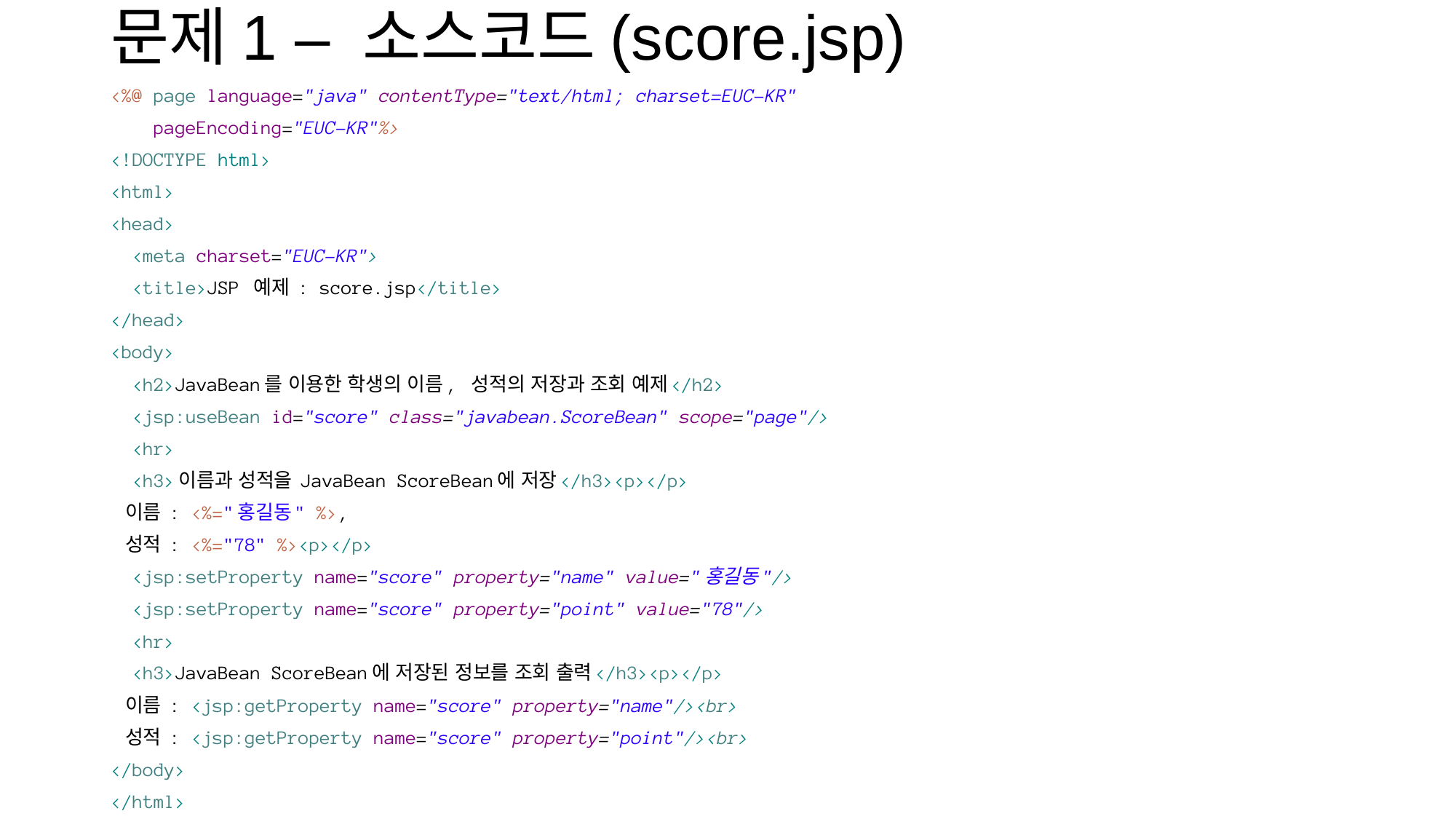

# 문제1 – 소스코드(score.jsp)
<%@ page language="java" contentType="text/html; charset=EUC-KR"
    pageEncoding="EUC-KR"%>
<!DOCTYPE html>
<html>
<head>
  <meta charset="EUC-KR">
  <title>JSP 예제 : score.jsp</title>
</head>
<body>
  <h2>JavaBean를 이용한 학생의 이름, 성적의 저장과 조회 예제</h2>
  <jsp:useBean id="score" class="javabean.ScoreBean" scope="page"/>
  <hr>
  <h3>이름과 성적을 JavaBean ScoreBean에 저장</h3><p></p>
  이름 : <%="홍길동" %>,
  성적 : <%="78" %><p></p>
  <jsp:setProperty name="score" property="name" value="홍길동"/>
  <jsp:setProperty name="score" property="point" value="78"/>
  <hr>
  <h3>JavaBean ScoreBean에 저장된 정보를 조회 출력</h3><p></p>
  이름 : <jsp:getProperty name="score" property="name"/><br>
  성적 : <jsp:getProperty name="score" property="point"/><br>
</body>
</html>